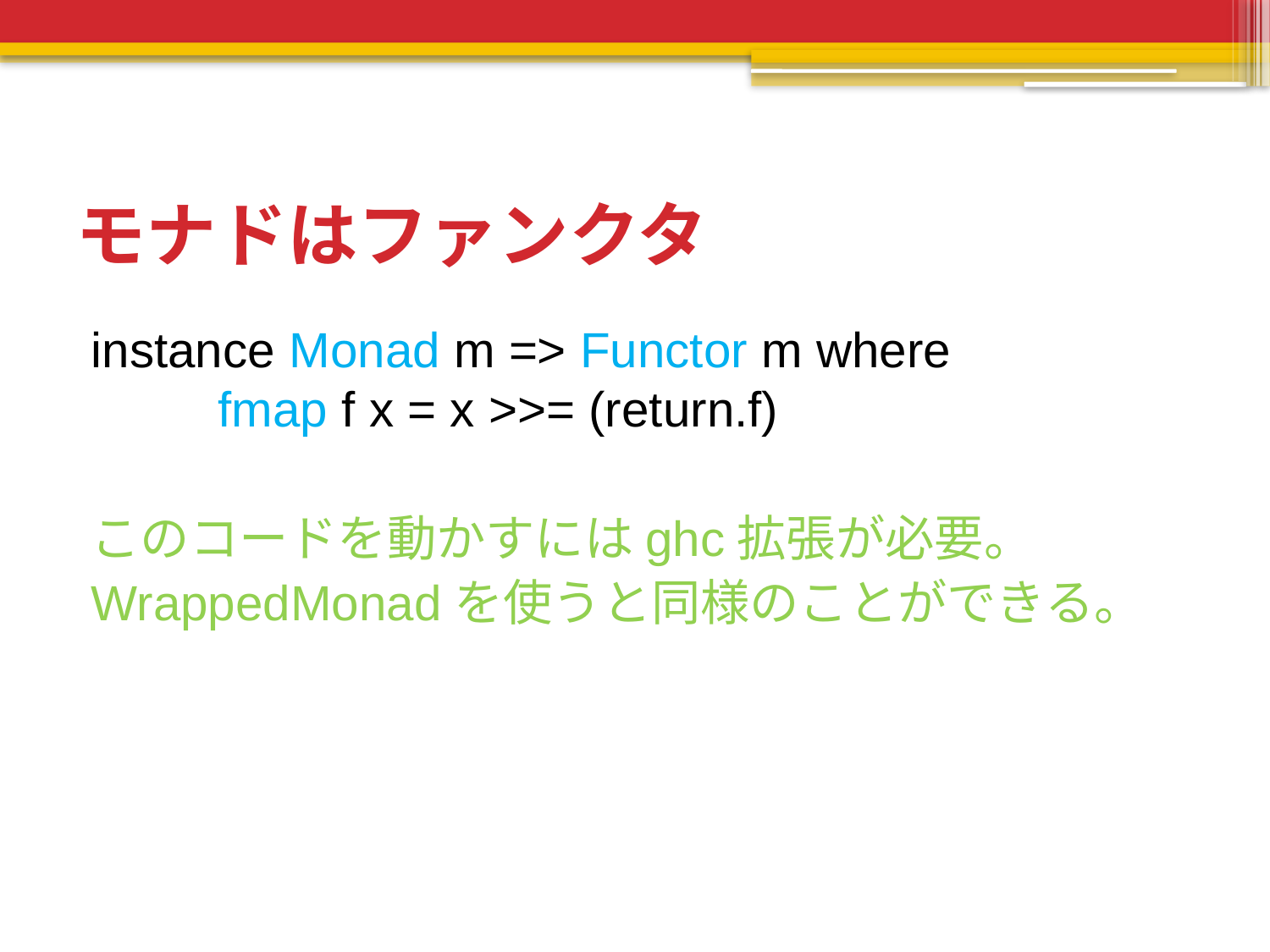

# モナドはファンクタ
instance Monad m => Functor m where
	fmap f x = x >>= (return.f)

このコードを動かすにはghc拡張が必要。
WrappedMonadを使うと同様のことができる。